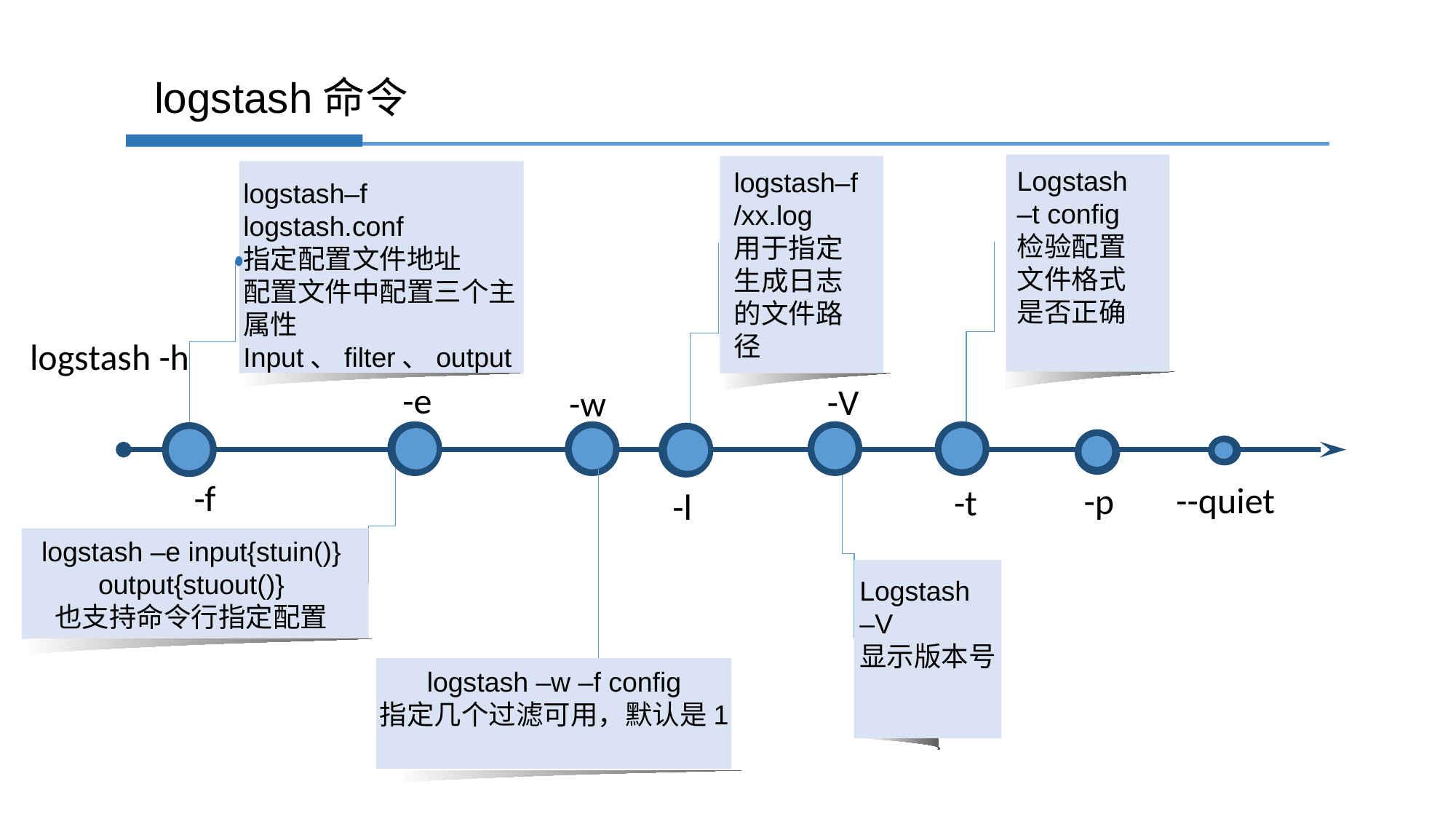

logstash命令

Logstash –t config
检验配置文件格式是否正确
logstash–f /xx.log
用于指定生成日志的文件路径

logstash–f logstash.conf
指定配置文件地址
配置文件中配置三个主属性
Input、filter、output

logstash -h
-e
-V
-w

logstash –w –f config
指定几个过滤可用，默认是1

logstash –e input{stuin()} output{stuout()}
也支持命令行指定配置

Logstash
–V
显示版本号

-f
--quiet
-p
-t
-l